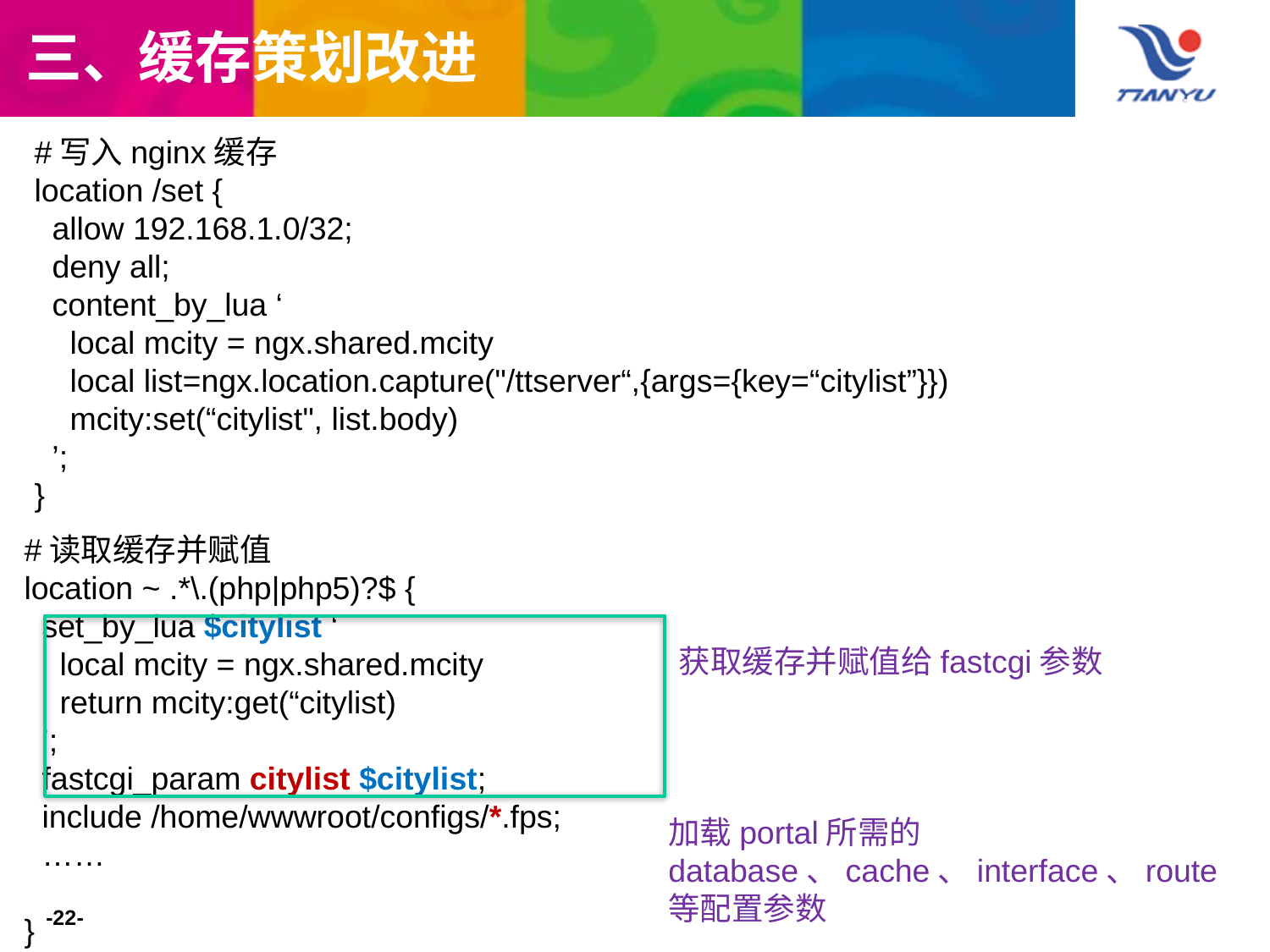

# 三、缓存策划改进
#写入nginx缓存
location /set {
  allow 192.168.1.0/32;
  deny all;
  content_by_lua ‘
    local mcity = ngx.shared.mcity
    local list=ngx.location.capture("/ttserver“,{args={key=“citylist”}})
    mcity:set(“citylist", list.body)
  ’;
}
#读取缓存并赋值
location ~ .*\.(php|php5)?$ {
  set_by_lua $citylist ‘
    local mcity = ngx.shared.mcity
    return mcity:get(“citylist)
  ’;
  fastcgi_param citylist $citylist;
  include /home/wwwroot/configs/*.fps;
  ……

}

获取缓存并赋值给fastcgi参数
加载portal所需的database、cache、interface、route等配置参数